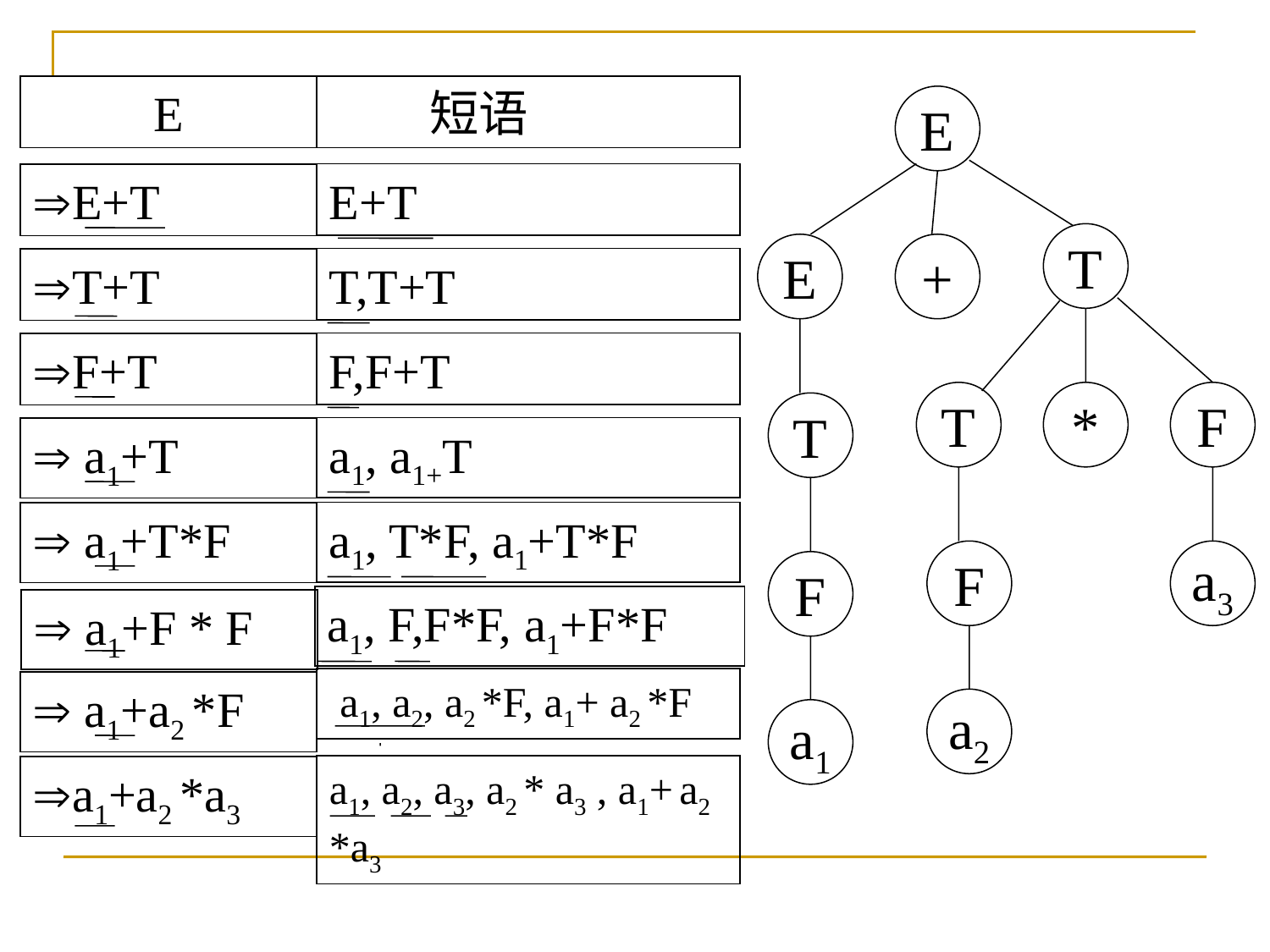

E
短语
E

E+T

⇒E+T

T

E
+

T,T+T
⇒T+T

F,F+T
⇒F+T
T
*
F
T

a1, a1+T
⇒ a1+T

a1, T*F, a1+T*F
⇒ a1+T*F
F
a3
F

a1, F,F*F, a1+F*F
⇒ a1+F * F

 a1, a2, a2 *F, a1+ a2 *F
⇒ a1+a2 *F
a2
a1

a1, a2, a3, a2 * a3 , a1+ a2 *a3
⇒a1+a2 *a3

104